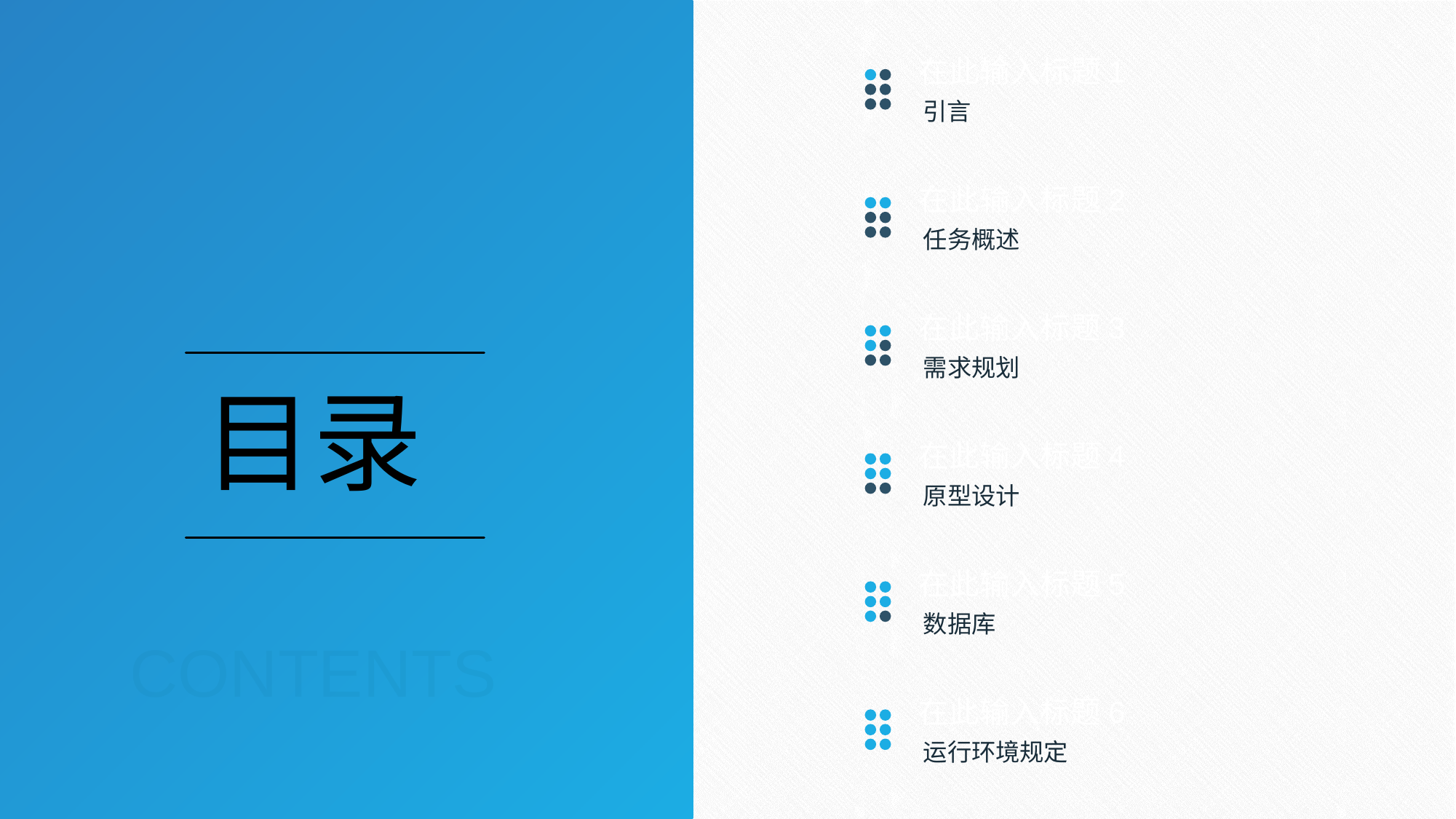

选中图片Delete，点击中间图标即可插入新图片

在此输入标题1
引言

在此输入标题2
任务概述

在此输入标题3
需求规划

在此输入标题4
原型设计

在此输入标题5
数据库

在此输入标题6
运行环境规定

目录
CONTENTS